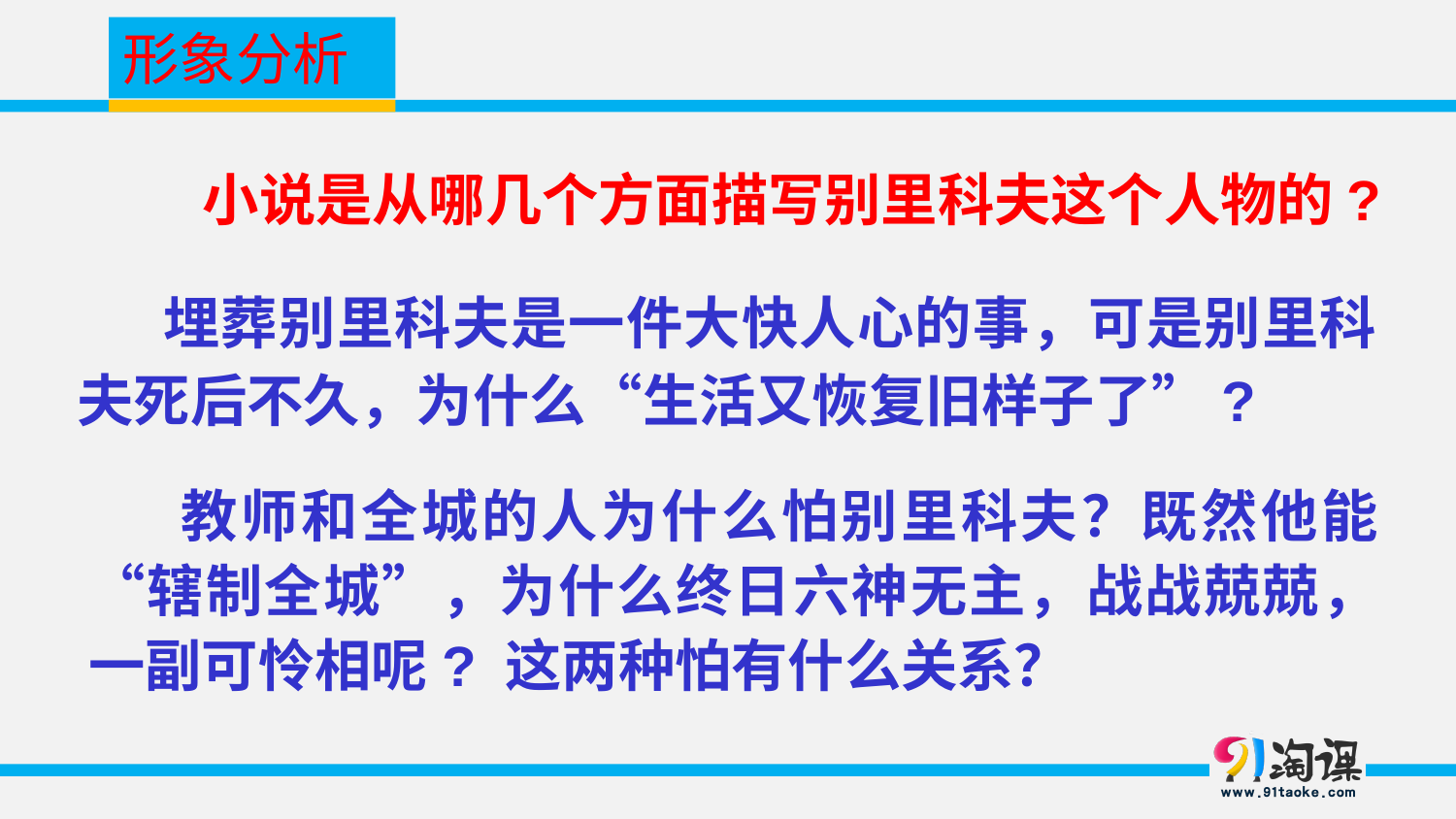

形象分析
　小说是从哪几个方面描写别里科夫这个人物的?
　  埋葬别里科夫是一件大快人心的事，可是别里科夫死后不久，为什么“生活又恢复旧样子了”?
　  教师和全城的人为什么怕别里科夫？既然他能“辖制全城”，为什么终日六神无主，战战兢兢，一副可怜相呢? 这两种怕有什么关系？